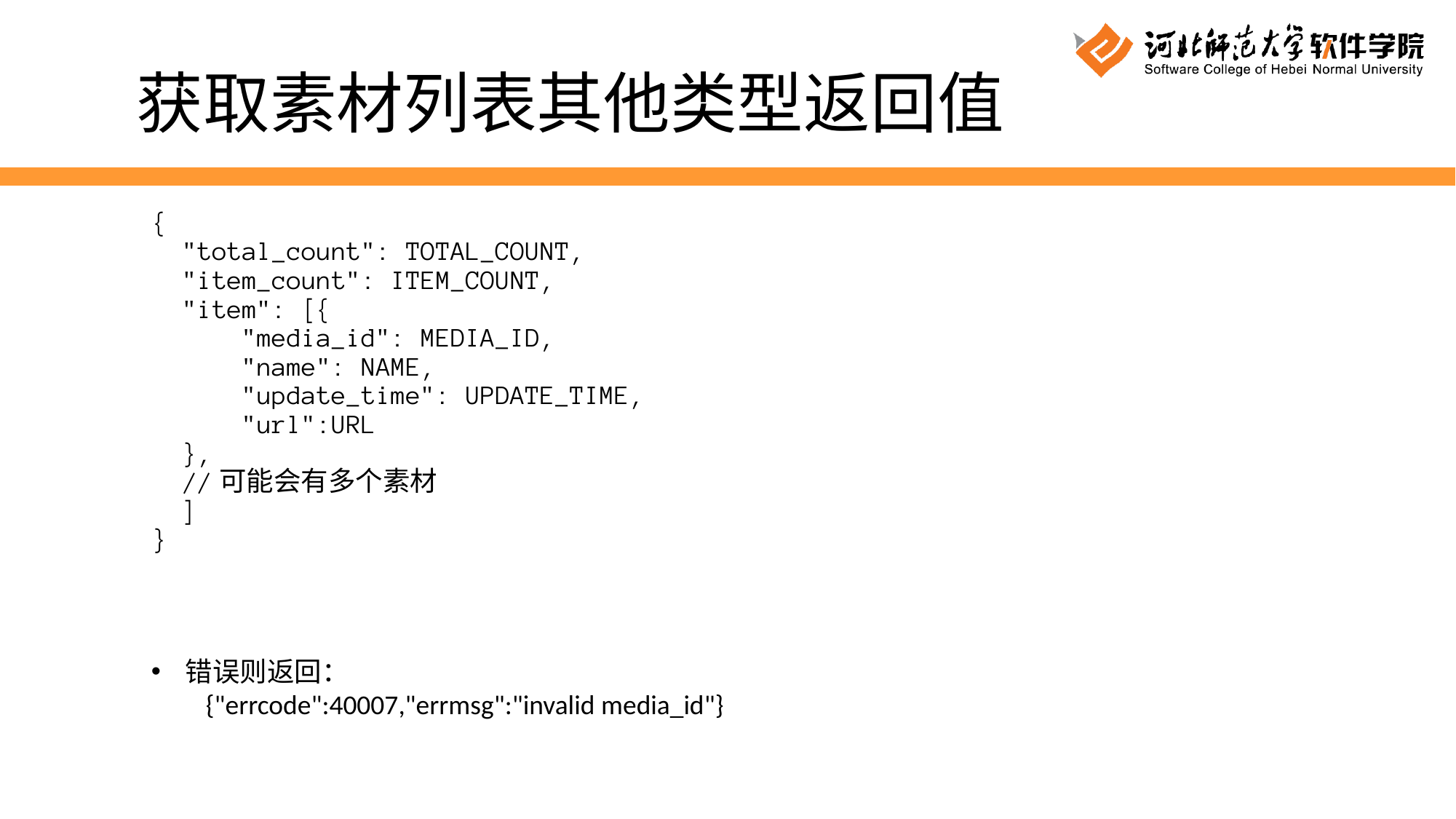

获取素材列表其他类型返回值
{
  "total_count": TOTAL_COUNT,
  "item_count": ITEM_COUNT,
  "item": [{
      "media_id": MEDIA_ID,
      "name": NAME,
      "update_time": UPDATE_TIME,
      "url":URL
  },
  //可能会有多个素材
  ]
}
错误则返回：
{"errcode":40007,"errmsg":"invalid media_id"}